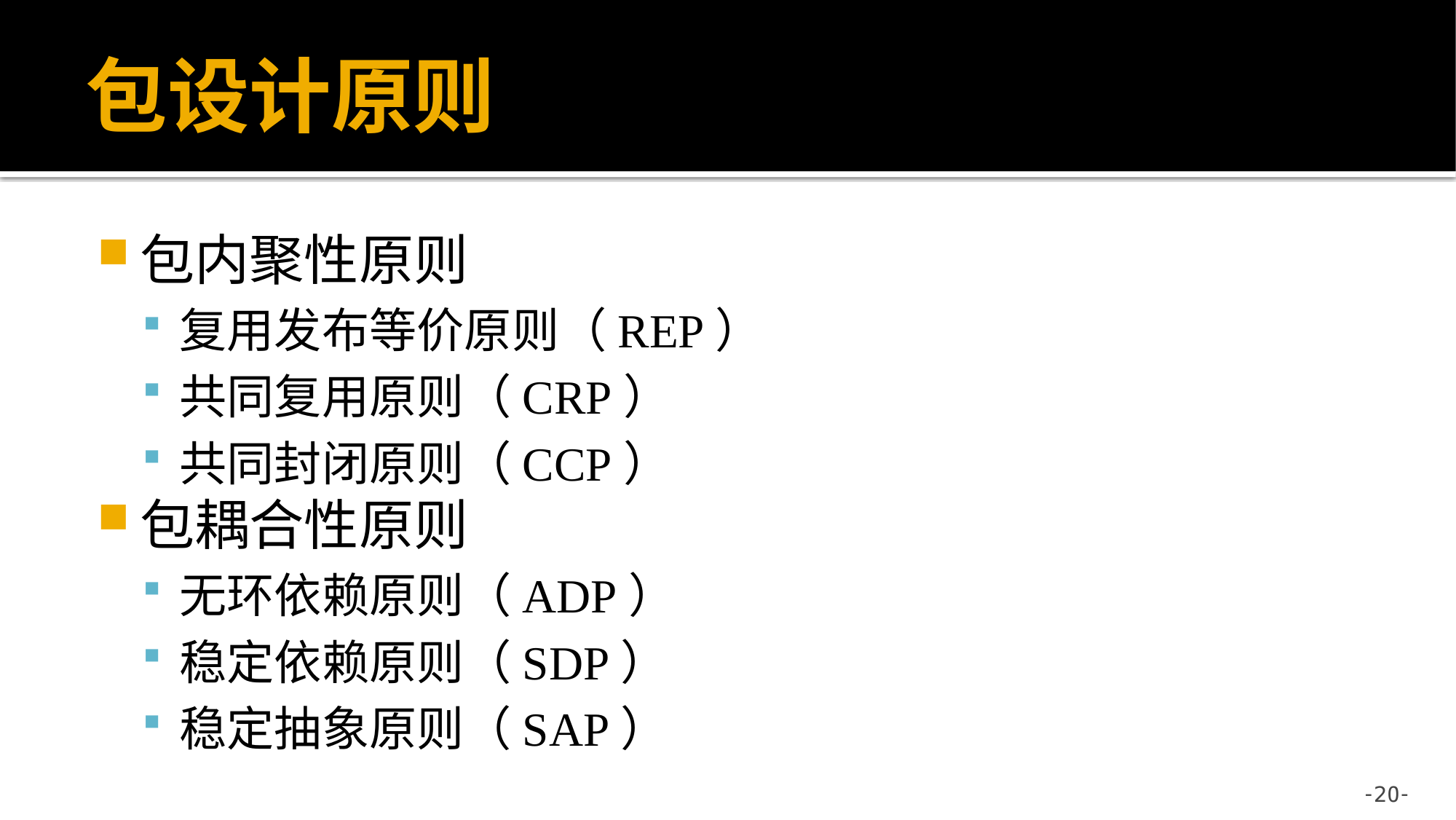

# 包设计原则
包内聚性原则
复用发布等价原则（REP）
共同复用原则（CRP）
共同封闭原则（CCP）
包耦合性原则
无环依赖原则（ADP）
稳定依赖原则（SDP）
稳定抽象原则（SAP）

-20-